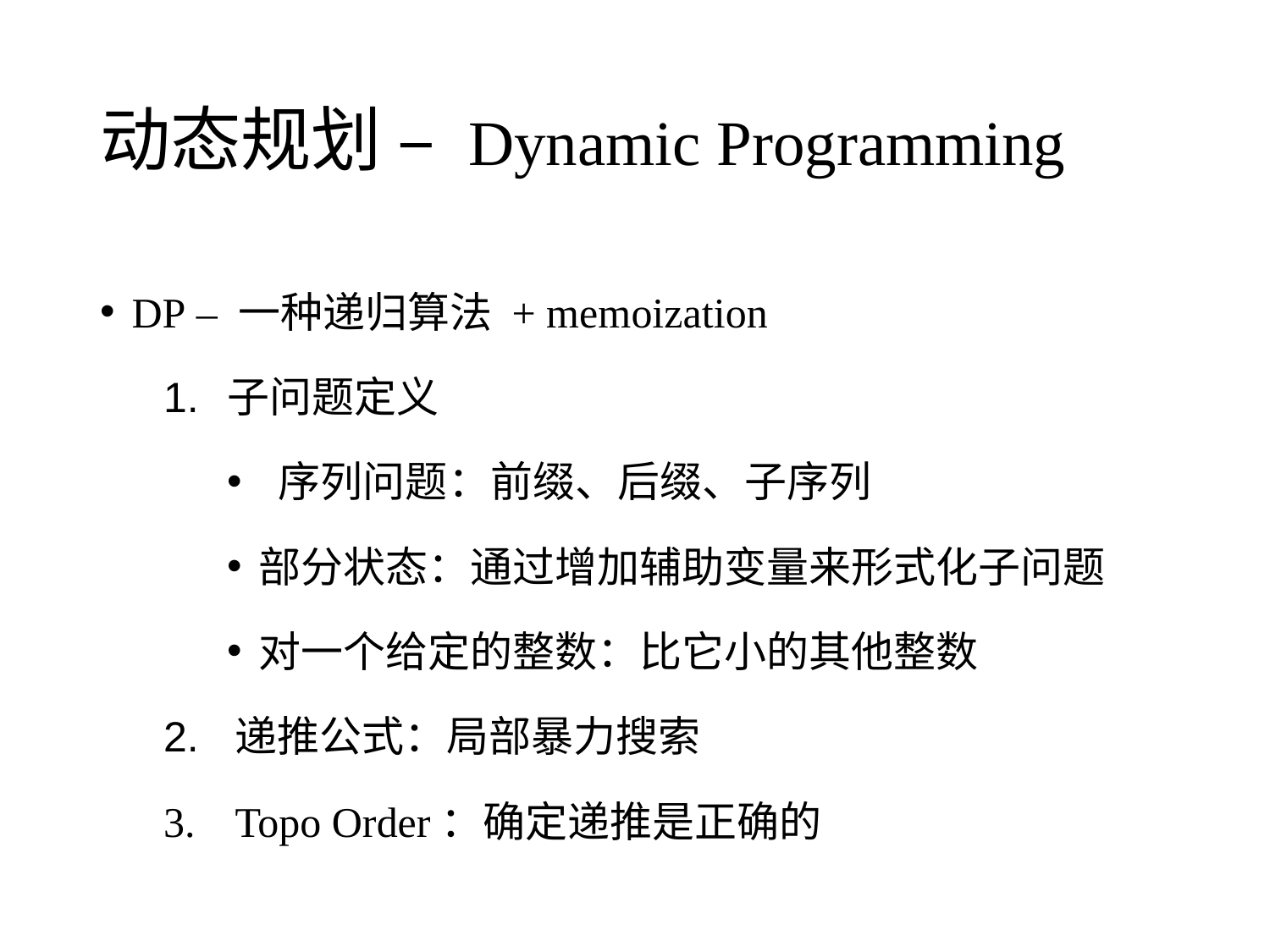

# 动态规划 – Dynamic Programming
DP – 一种递归算法 + memoization
子问题定义
 序列问题：前缀、后缀、子序列
部分状态：通过增加辅助变量来形式化子问题
对一个给定的整数：比它小的其他整数
递推公式：局部暴力搜索
Topo Order：确定递推是正确的